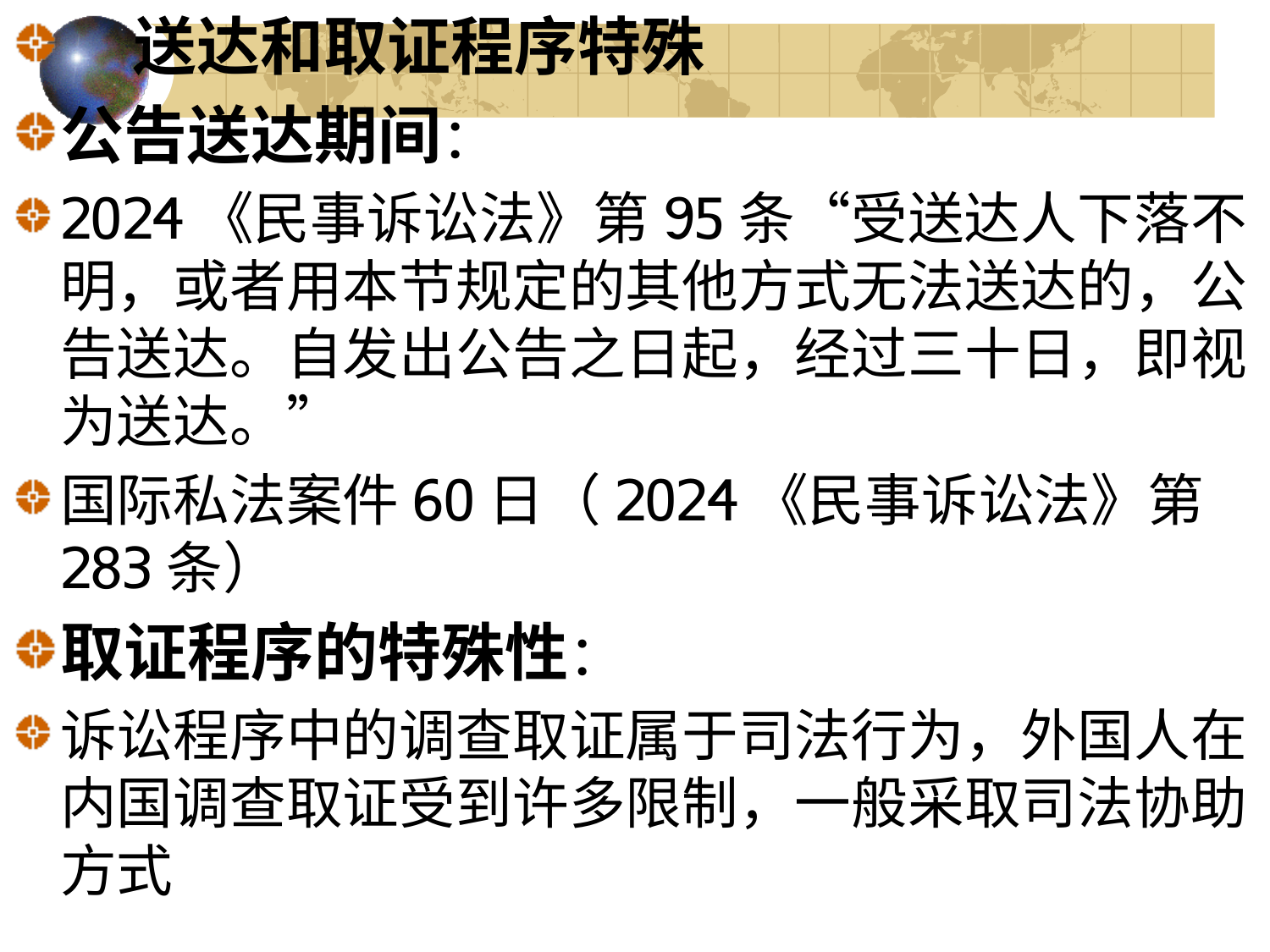

送达和取证程序特殊
公告送达期间：
2024《民事诉讼法》第95条“受送达人下落不明，或者用本节规定的其他方式无法送达的，公告送达。自发出公告之日起，经过三十日，即视为送达。”
国际私法案件60日（2024《民事诉讼法》第283条）
取证程序的特殊性：
诉讼程序中的调查取证属于司法行为，外国人在内国调查取证受到许多限制，一般采取司法协助方式